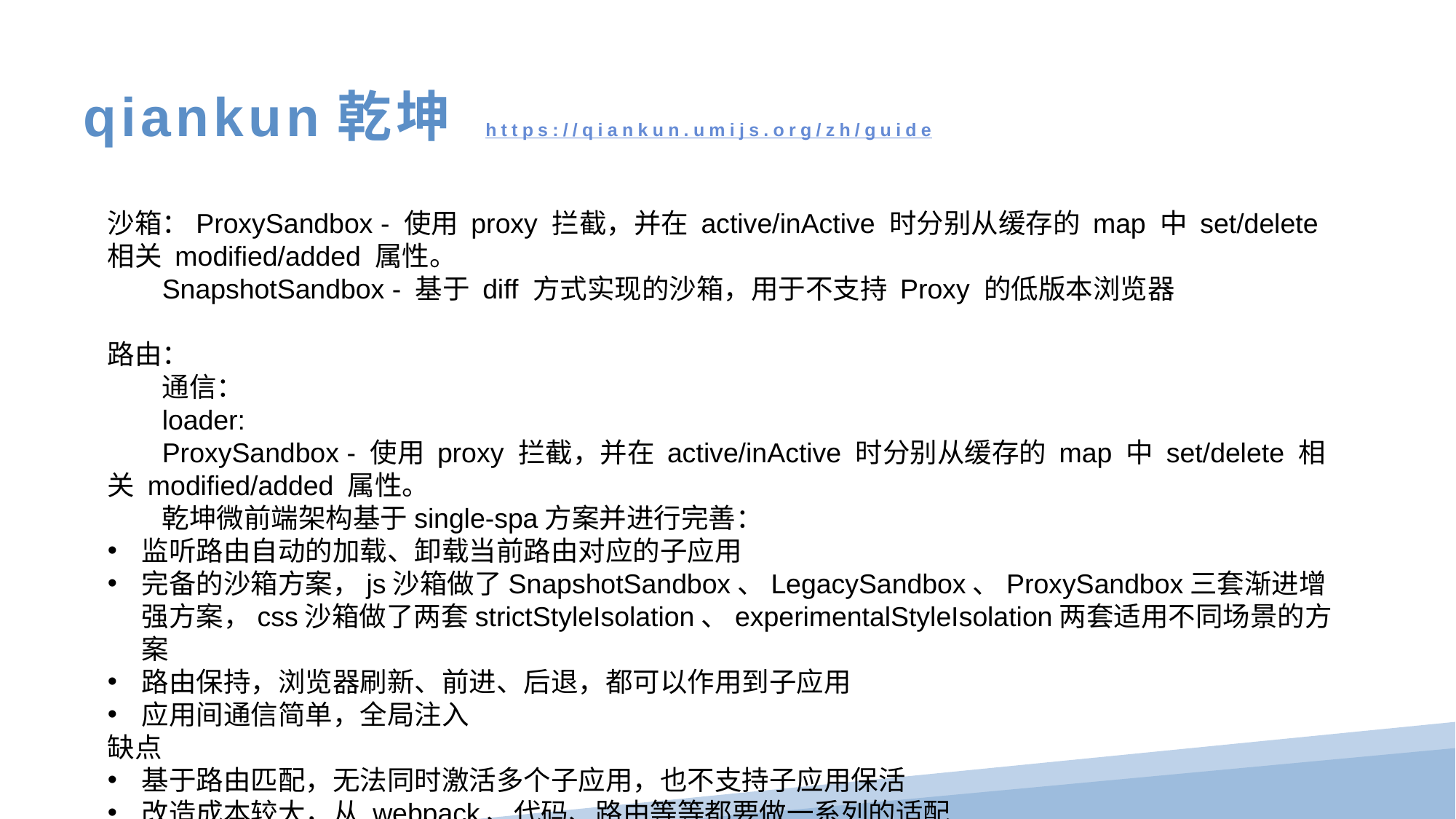

qiankun乾坤 https://qiankun.umijs.org/zh/guide
沙箱：ProxySandbox - 使用 proxy 拦截，并在 active/inActive 时分别从缓存的 map 中 set/delete 相关 modified/added 属性。
SnapshotSandbox - 基于 diff 方式实现的沙箱，用于不支持 Proxy 的低版本浏览器
路由：
通信：
loader:
ProxySandbox - 使用 proxy 拦截，并在 active/inActive 时分别从缓存的 map 中 set/delete 相关 modified/added 属性。
乾坤微前端架构基于single-spa方案并进行完善：
监听路由自动的加载、卸载当前路由对应的子应用
完备的沙箱方案，js沙箱做了SnapshotSandbox、LegacySandbox、ProxySandbox三套渐进增强方案，css沙箱做了两套strictStyleIsolation、experimentalStyleIsolation两套适用不同场景的方案
路由保持，浏览器刷新、前进、后退，都可以作用到子应用
应用间通信简单，全局注入
缺点
基于路由匹配，无法同时激活多个子应用，也不支持子应用保活
改造成本较大，从 webpack、代码、路由等等都要做一系列的适配
css 沙箱无法绝对的隔离，js 沙箱在某些场景下执行性能下降严重
无法支持 vite 等 ESM 脚本运行
接入成本
子应用需要接入生命周期代码；主应用需要接入注册微应用代码